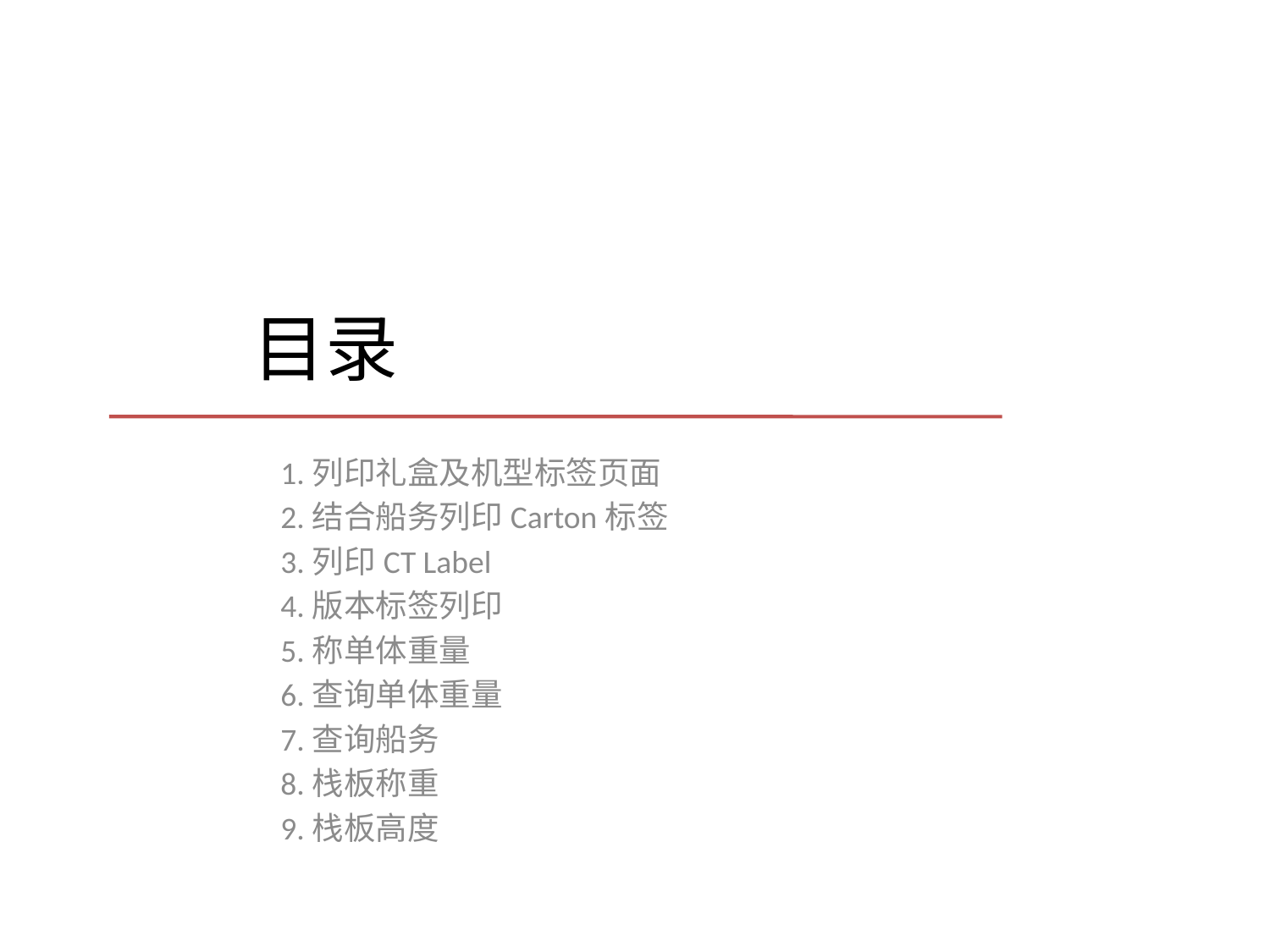

# 目录
1.列印礼盒及机型标签页面
2.结合船务列印Carton标签
3.列印CT Label
4.版本标签列印
5.称单体重量
6.查询单体重量
7.查询船务
8.栈板称重
9.栈板高度